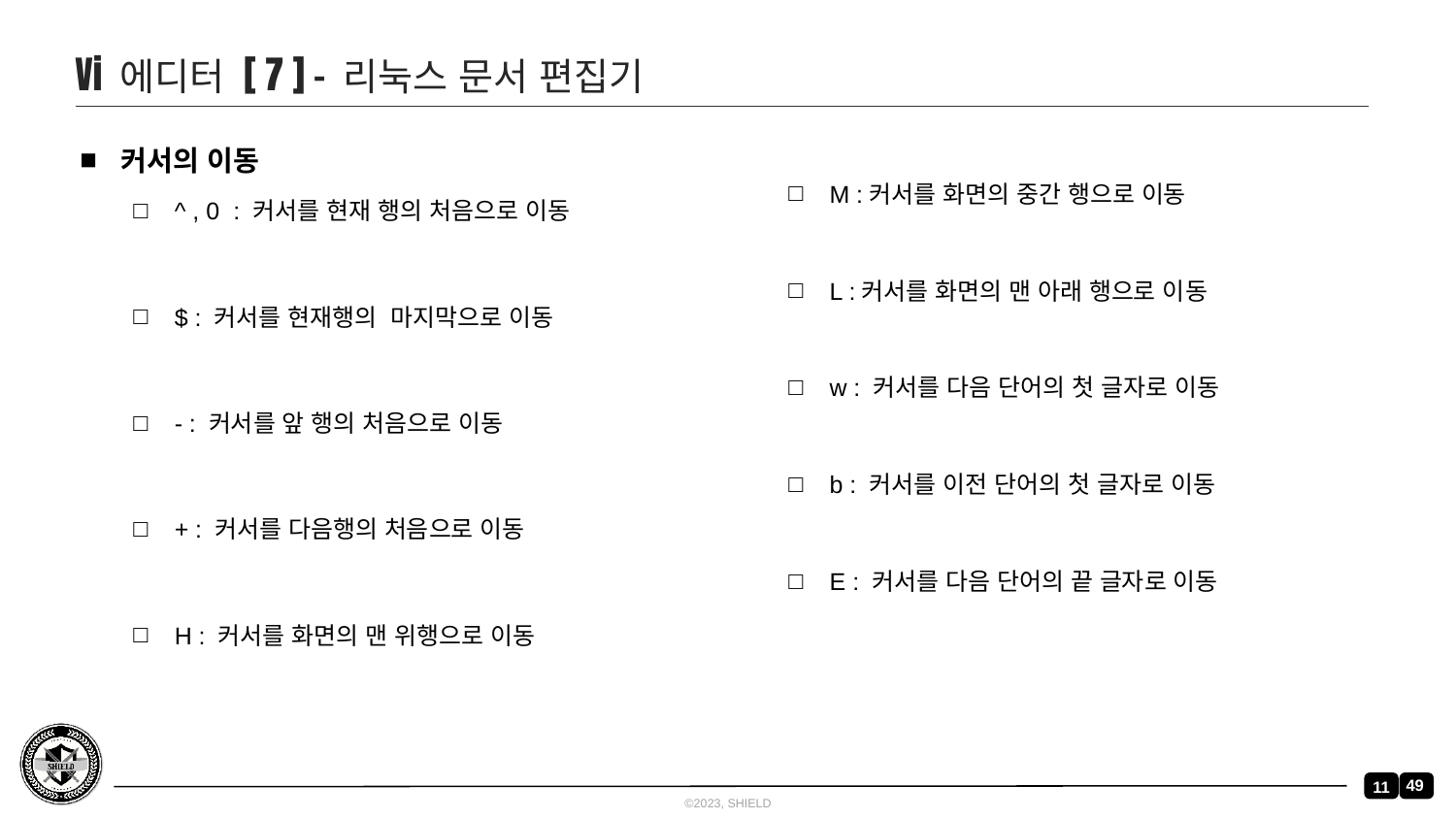

# Vi 에디터 [ 7 ] - 리눅스 문서 편집기
커서의 이동
^ , 0  : 커서를 현재 행의 처음으로 이동

$ : 커서를 현재행의  마지막으로 이동

- : 커서를 앞 행의 처음으로 이동

+ : 커서를 다음행의 처음으로 이동

H : 커서를 화면의 맨 위행으로 이동

M :커서를 화면의 중간 행으로 이동

L :커서를 화면의 맨 아래 행으로 이동

w : 커서를 다음 단어의 첫 글자로 이동

b : 커서를 이전 단어의 첫 글자로 이동

E : 커서를 다음 단어의 끝 글자로 이동